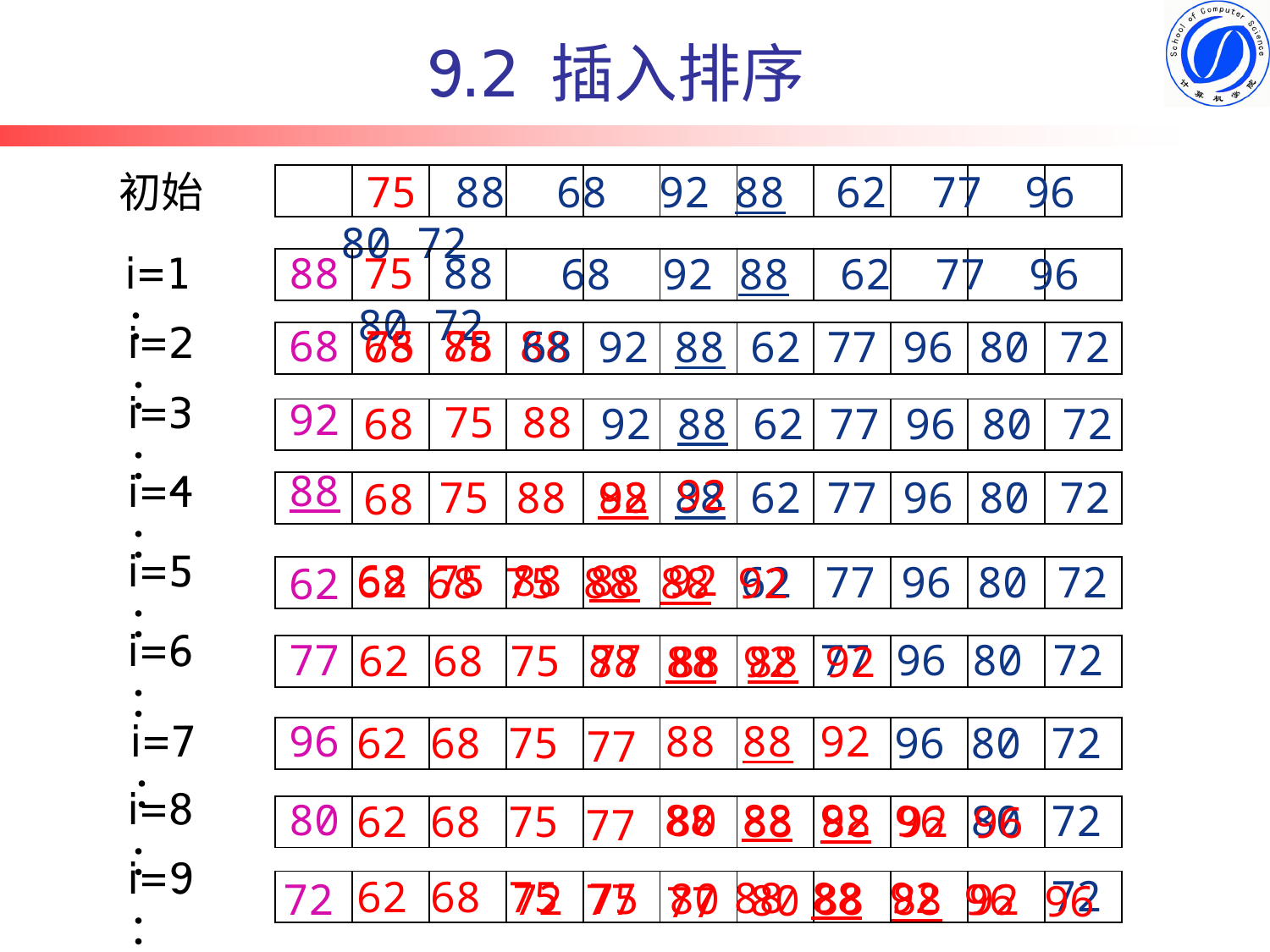

# 9.2 插入排序
初始
 75  88  68  92 88  62  77  96  80 72
|  |  |  |  |  |  |  |  |  |  |  |
| --- | --- | --- | --- | --- | --- | --- | --- | --- | --- | --- |
88
75
88
i=1：
        68  92 88  62  77  96  80 72
|  |  |  |  |  |  |  |  |  |  |  |
| --- | --- | --- | --- | --- | --- | --- | --- | --- | --- | --- |
i=2：
75
88
68
75
88
68
68
92
88
62
77
96
80
72
|  |  |  |  |  |  |  |  |  |  |  |
| --- | --- | --- | --- | --- | --- | --- | --- | --- | --- | --- |
i=3：
92
75
88
68
92
88
62
77
96
80
72
|  |  |  |  |  |  |  |  |  |  |  |
| --- | --- | --- | --- | --- | --- | --- | --- | --- | --- | --- |
88
i=4：
92
88
92
88
62
77
96
80
72
75
88
68
|  |  |  |  |  |  |  |  |  |  |  |
| --- | --- | --- | --- | --- | --- | --- | --- | --- | --- | --- |
i=5：
68
75
88
88
92
62
62
77
96
80
72
68
75
88
88
92
62
|  |  |  |  |  |  |  |  |  |  |  |
| --- | --- | --- | --- | --- | --- | --- | --- | --- | --- | --- |
i=6：
77
77
77
96
80
72
62
68
75
88
88
92
88
88
92
|  |  |  |  |  |  |  |  |  |  |  |
| --- | --- | --- | --- | --- | --- | --- | --- | --- | --- | --- |
96
i=7：
88
88
92
62
68
75
77
96
80
72
|  |  |  |  |  |  |  |  |  |  |  |
| --- | --- | --- | --- | --- | --- | --- | --- | --- | --- | --- |
i=8：
80
88
88
92
96
80
80
72
88
88
92
96
62
68
75
77
|  |  |  |  |  |  |  |  |  |  |  |
| --- | --- | --- | --- | --- | --- | --- | --- | --- | --- | --- |
i=9：
72
62
68
75
88
88
92
96
80
77
75
88
88
92
96
80
77
72
72
|  |  |  |  |  |  |  |  |  |  |  |
| --- | --- | --- | --- | --- | --- | --- | --- | --- | --- | --- |